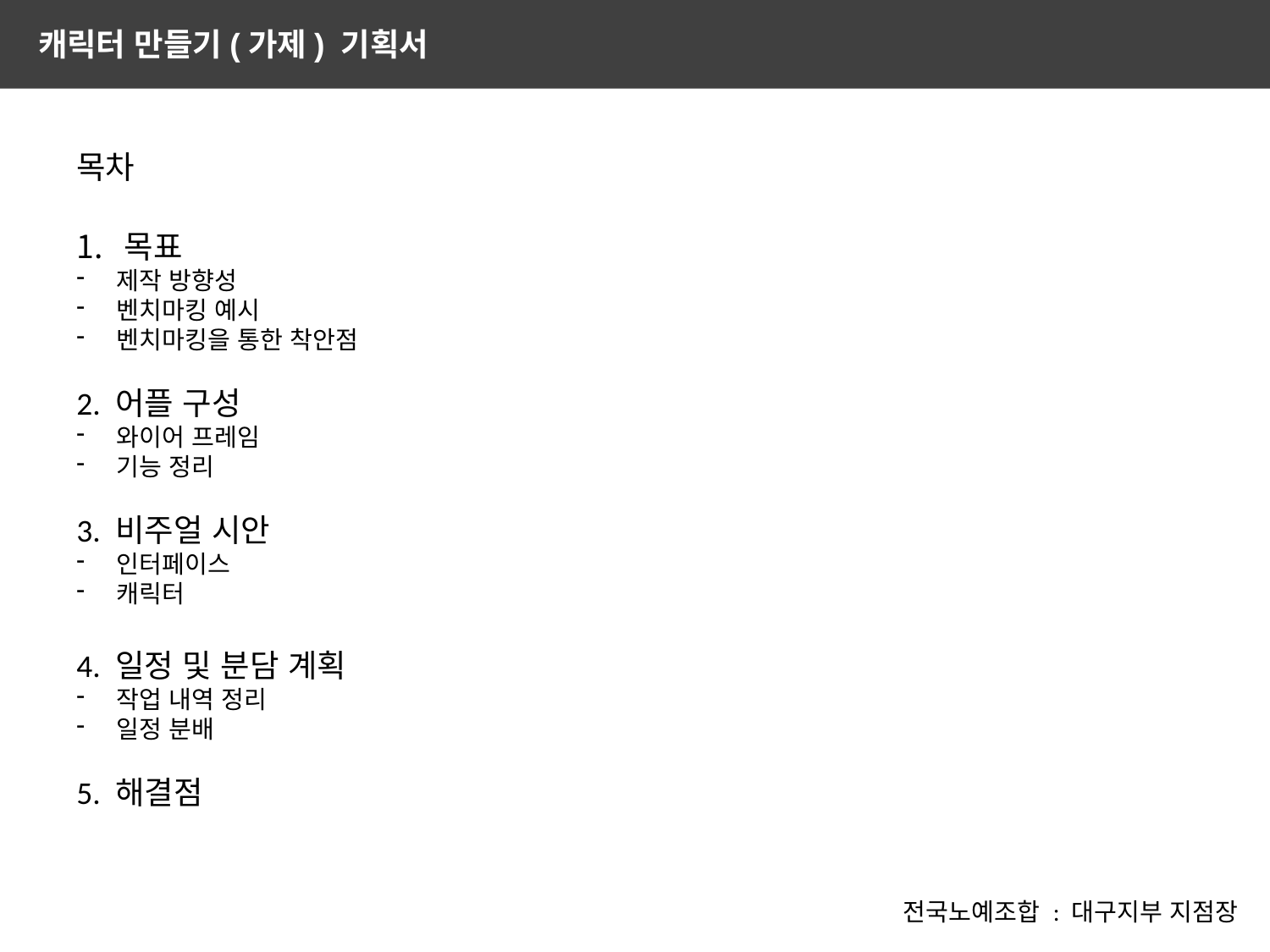

캐릭터 만들기(가제) 기획서
목차
목표
제작 방향성
벤치마킹 예시
벤치마킹을 통한 착안점

2. 어플 구성
와이어 프레임
기능 정리

3. 비주얼 시안
인터페이스
캐릭터

4. 일정 및 분담 계획
작업 내역 정리
일정 분배

5. 해결점
전국노예조합 : 대구지부 지점장